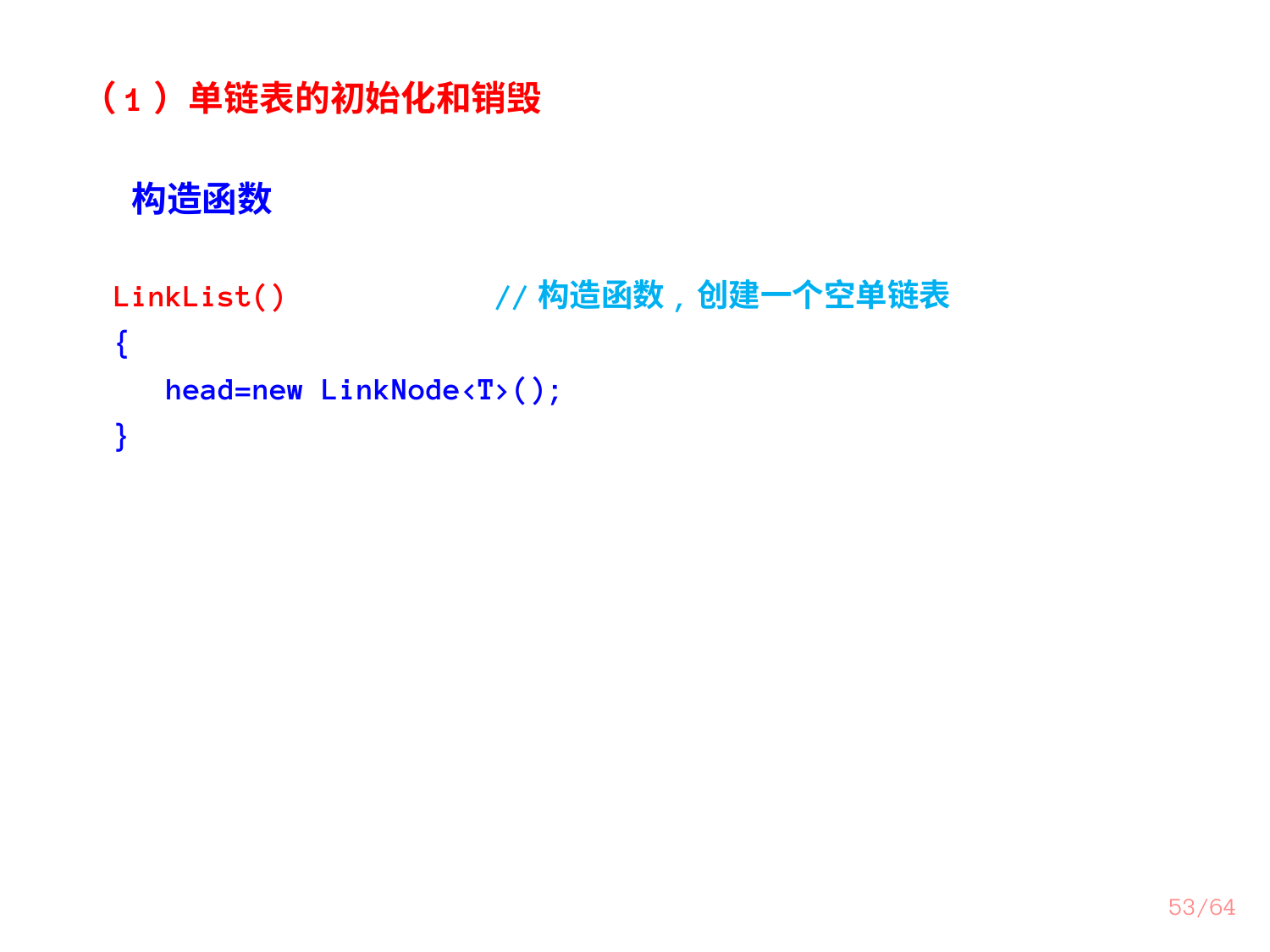

（1）单链表的初始化和销毁
构造函数
LinkList() 		//构造函数,创建一个空单链表
{
   head=new LinkNode<T>();
}
53/64